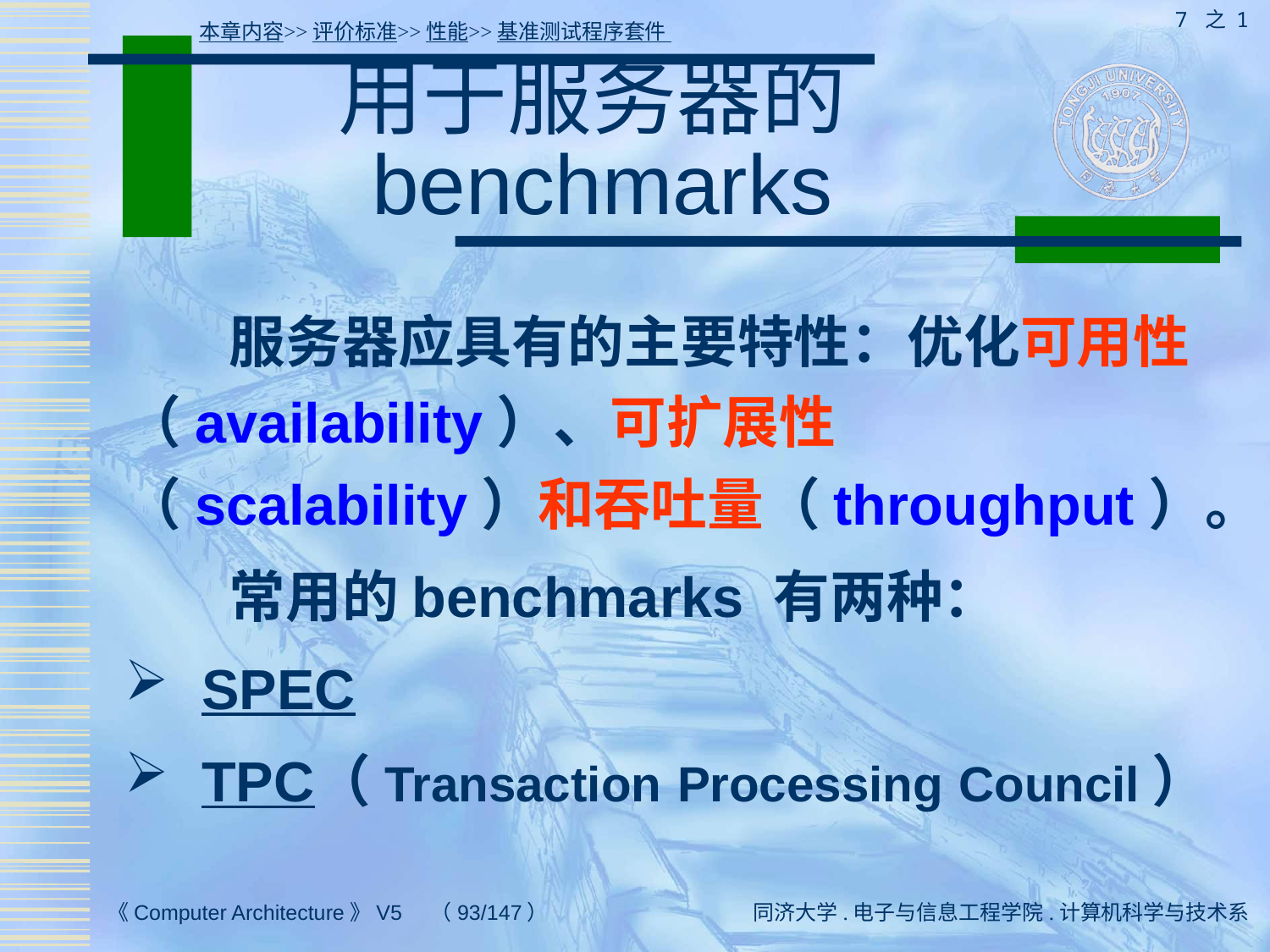

7 之 1
本章内容>>评价标准>>性能>>基准测试程序套件
# 用于服务器的benchmarks
       服务器应具有的主要特性：优化可用性（availability）、可扩展性（scalability）和吞吐量（throughput）。
       常用的benchmarks 有两种：
  SPEC
  TPC（Transaction Processing Council）